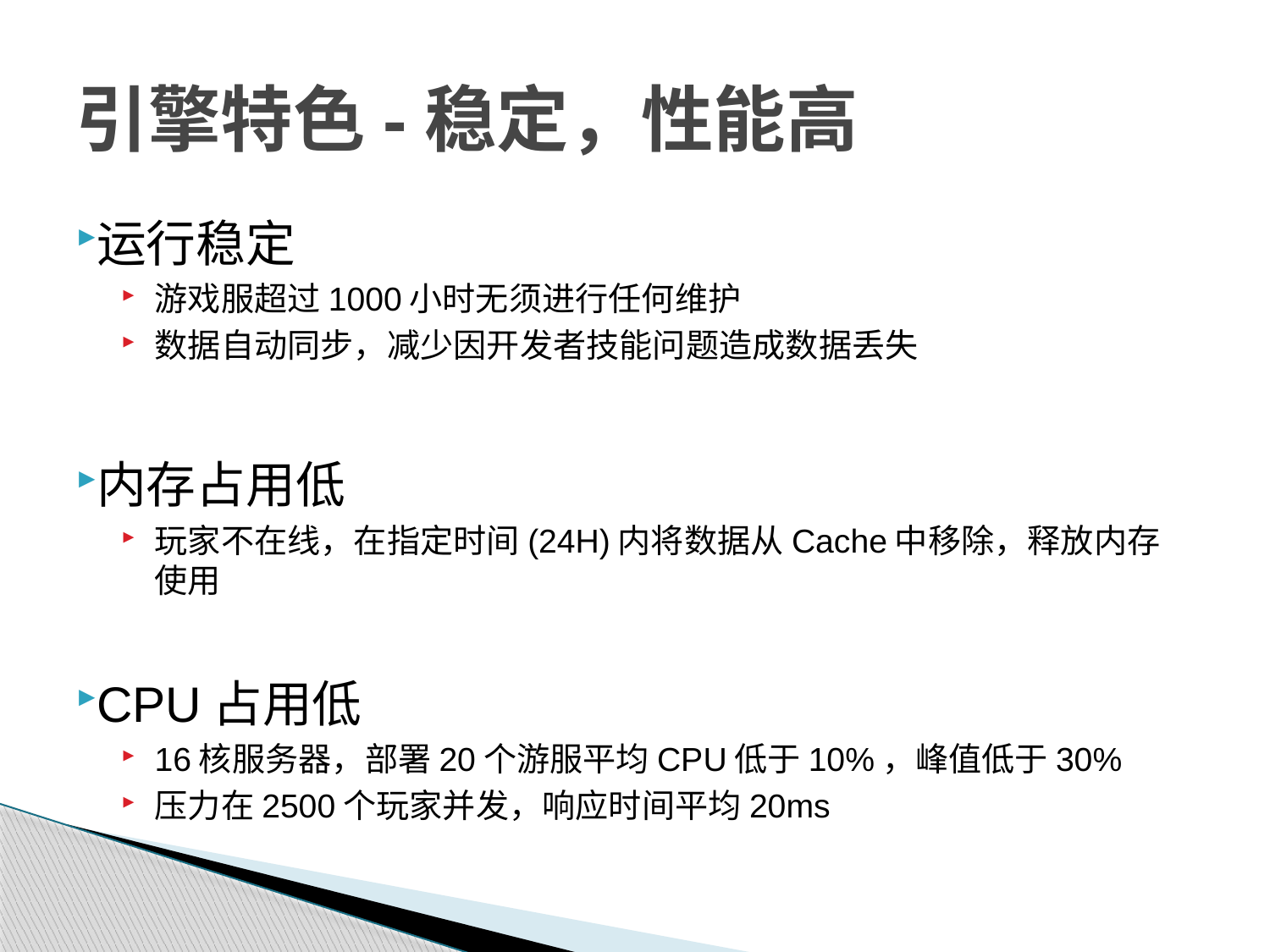

# 引擎特色-稳定，性能高
运行稳定
游戏服超过1000小时无须进行任何维护
数据自动同步，减少因开发者技能问题造成数据丢失

内存占用低
玩家不在线，在指定时间(24H)内将数据从Cache中移除，释放内存使用

CPU占用低
16核服务器，部署20个游服平均CPU低于10%，峰值低于30%
压力在2500个玩家并发，响应时间平均20ms